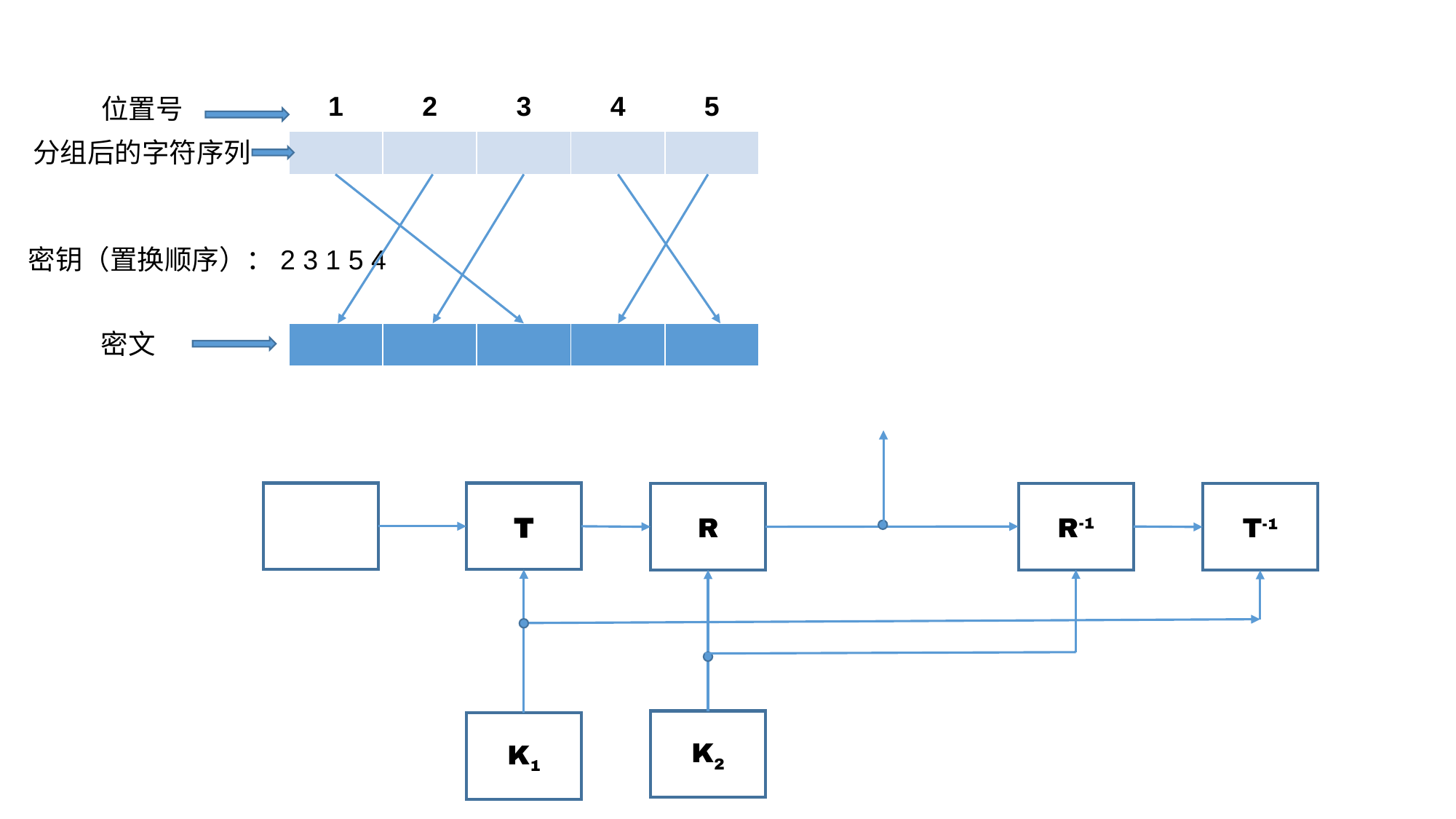

| 1 | 2 | 3 | 4 | 5 |
| --- | --- | --- | --- | --- |
|  |  |  |  |  |
位置号

分组后的字符序列

密钥（置换顺序）：2 3 1 5 4
密文
|  |  |  |  |  |
| --- | --- | --- | --- | --- |

T
R-1
R
T-1

K2
K1